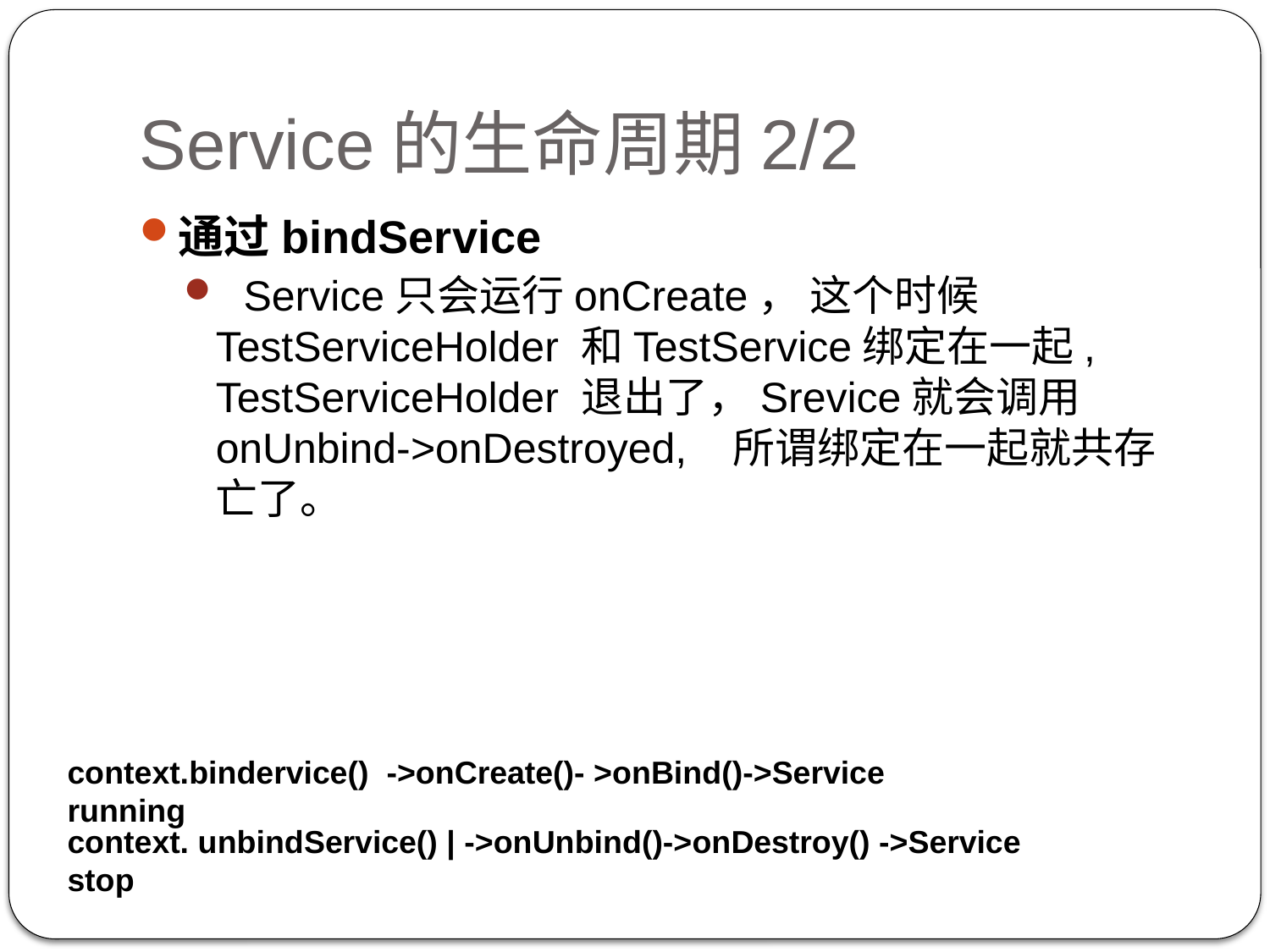

# Service的生命周期2/2
通过bindService
  Service只会运行onCreate， 这个时候 TestServiceHolder 和TestService绑定在一起,   TestServiceHolder 退出了，Srevice就会调用onUnbind->onDestroyed,   所谓绑定在一起就共存亡了。

context.bindervice()  ->onCreate()- >onBind()->Service running
context. unbindService() | ->onUnbind()->onDestroy() ->Service stop